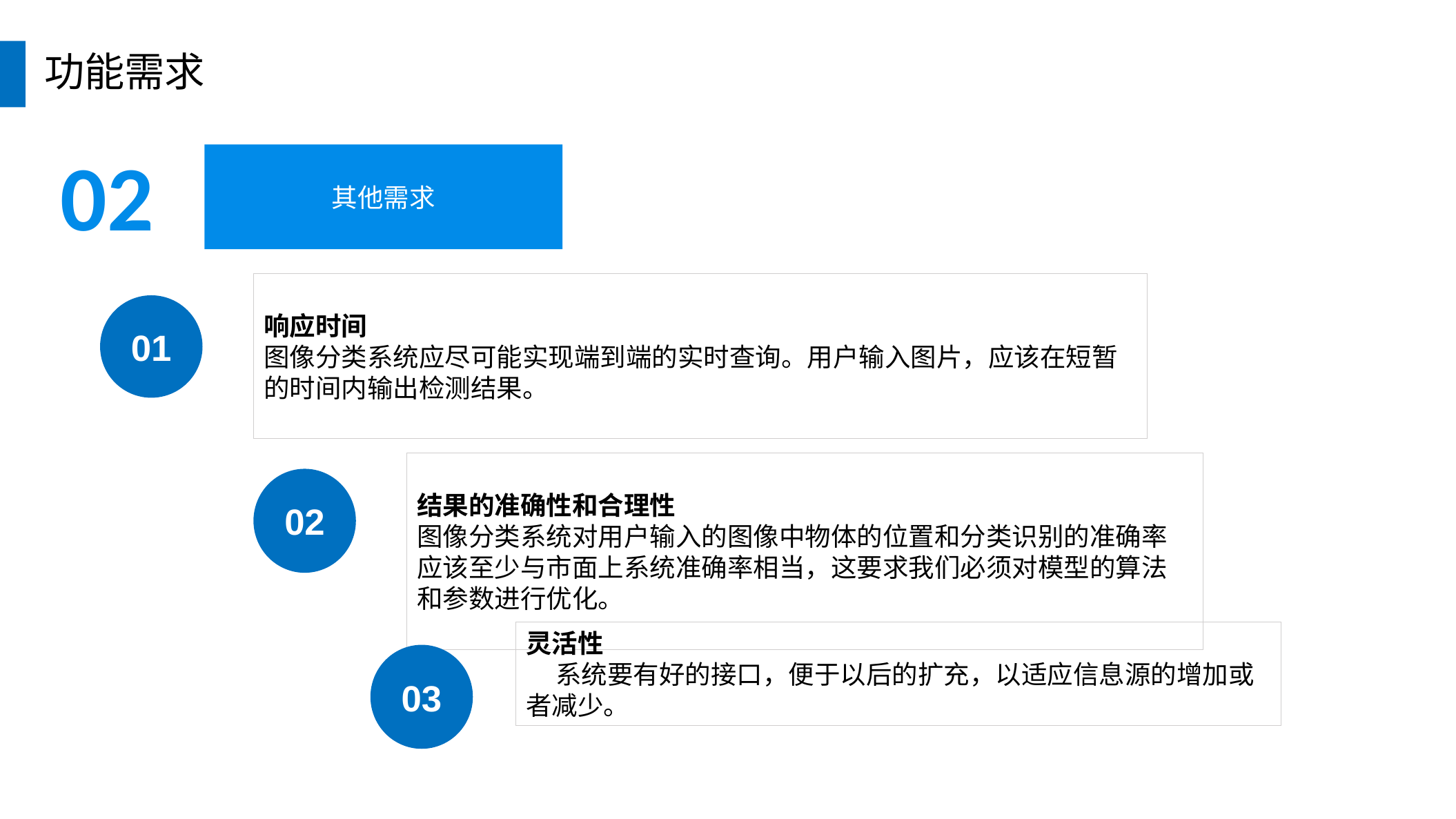

功能需求
02
其他需求

响应时间
图像分类系统应尽可能实现端到端的实时查询。用户输入图片，应该在短暂的时间内输出检测结果。

01

结果的准确性和合理性
图像分类系统对用户输入的图像中物体的位置和分类识别的准确率应该至少与市面上系统准确率相当，这要求我们必须对模型的算法和参数进行优化。

02
灵活性
    系统要有好的接口，便于以后的扩充，以适应信息源的增加或者减少。
03